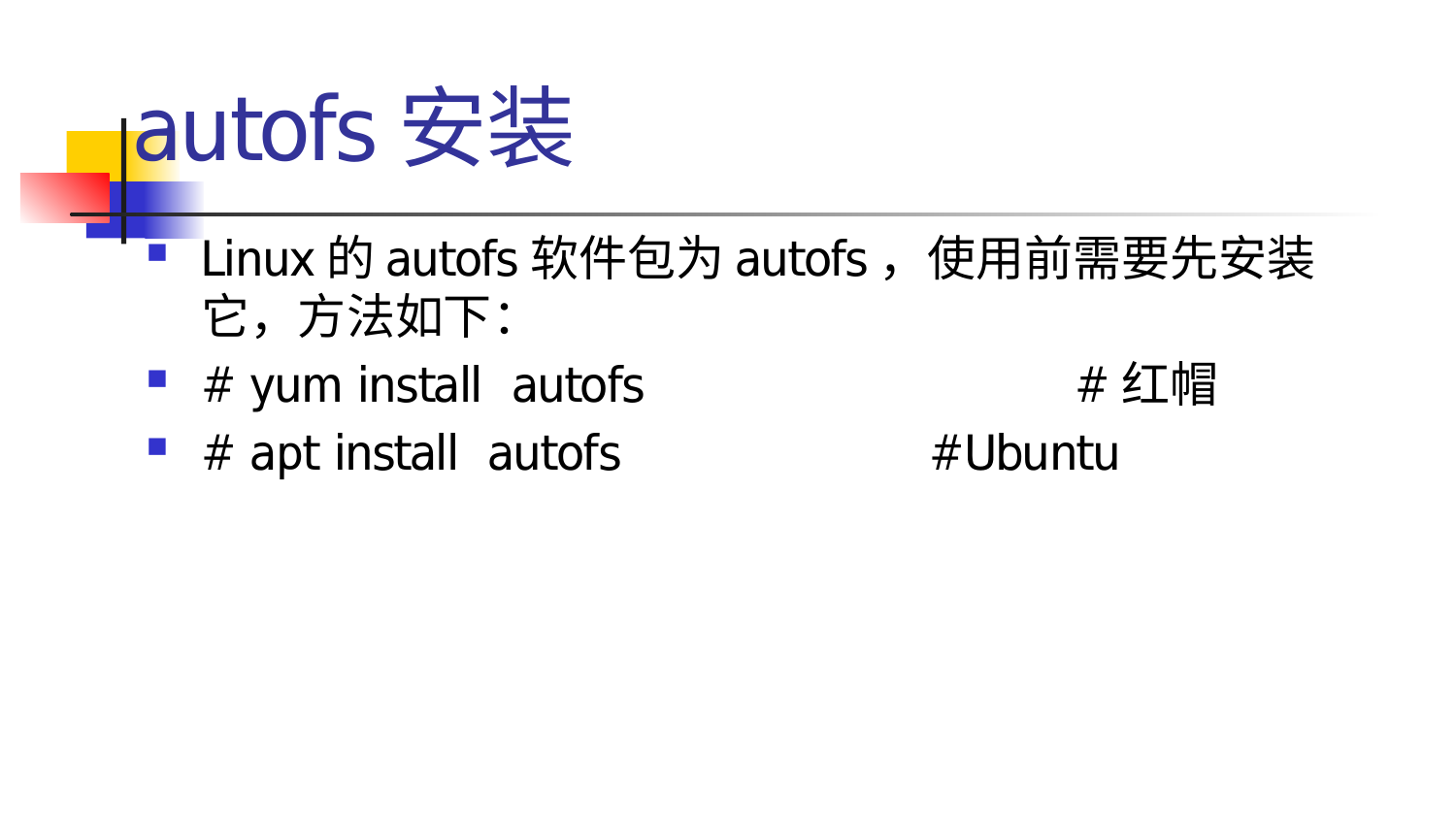

# autofs安装
Linux的autofs软件包为autofs，使用前需要先安装它，方法如下：
# yum install  autofs 			#红帽
# apt install  autofs 			#Ubuntu